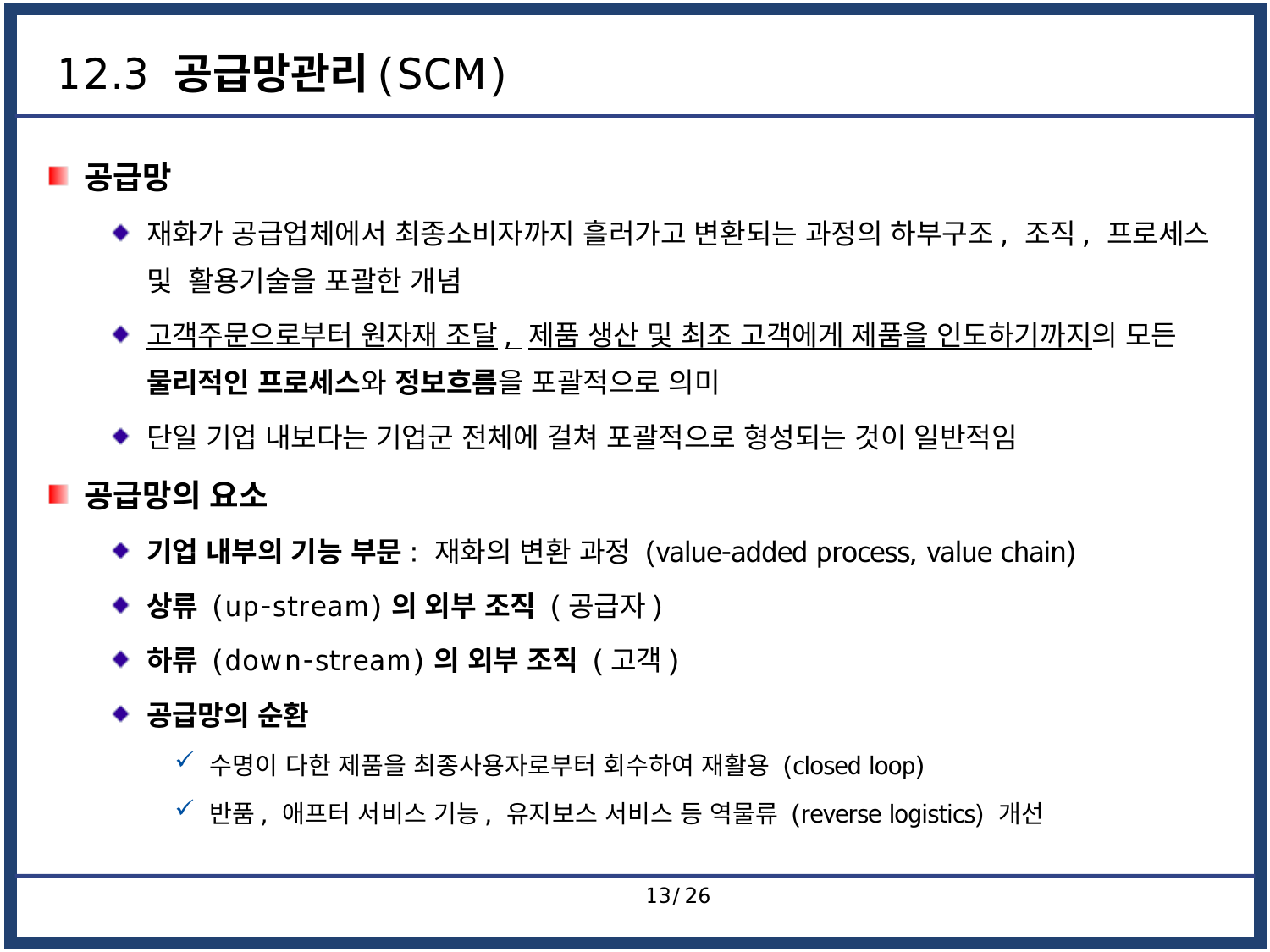

# 12.3 공급망관리(SCM)
공급망
재화가 공급업체에서 최종소비자까지 흘러가고 변환되는 과정의 하부구조, 조직, 프로세스 및  활용기술을 포괄한 개념
고객주문으로부터 원자재 조달, 제품 생산 및 최조 고객에게 제품을 인도하기까지의 모든 물리적인 프로세스와 정보흐름을 포괄적으로 의미
단일 기업 내보다는 기업군 전체에 걸쳐 포괄적으로 형성되는 것이 일반적임
공급망의 요소
기업 내부의 기능 부문: 재화의 변환 과정 (value-added process, value chain)
상류 (up-stream)의 외부 조직 (공급자)
하류 (down-stream)의 외부 조직 (고객)
공급망의 순환
수명이 다한 제품을 최종사용자로부터 회수하여 재활용 (closed loop)
반품, 애프터 서비스 기능, 유지보스 서비스 등 역물류 (reverse logistics) 개선